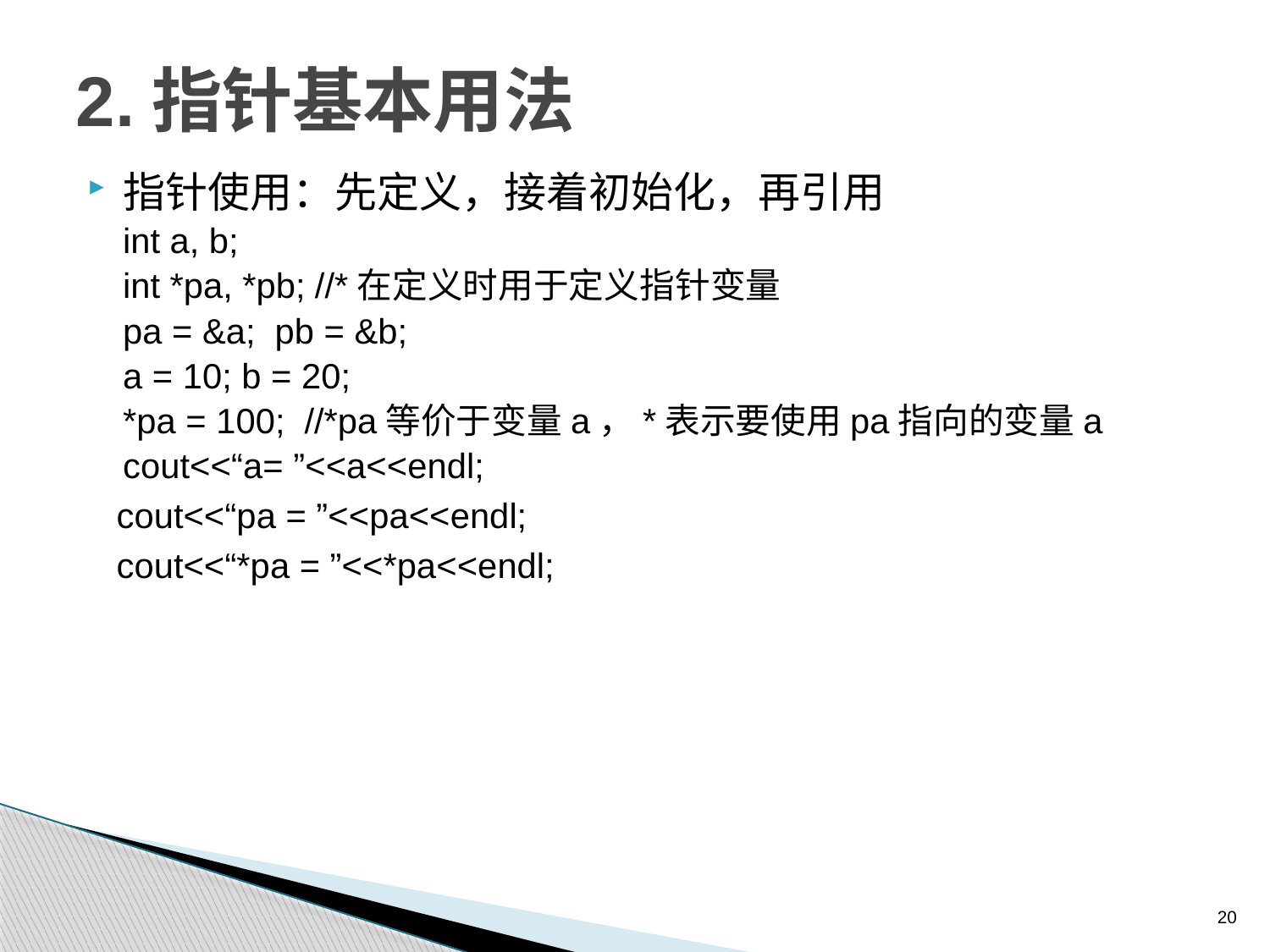

# 2.指针基本用法
指针使用：先定义，接着初始化，再引用
 	int a, b;
	int *pa, *pb; //*在定义时用于定义指针变量
	pa = &a;  pb = &b;
	a = 10; b = 20;
	*pa = 100;  //*pa等价于变量a，*表示要使用pa指向的变量a
	cout<<“a= ”<<a<<endl;
   cout<<“pa = ”<<pa<<endl;
   cout<<“*pa = ”<<*pa<<endl;

20